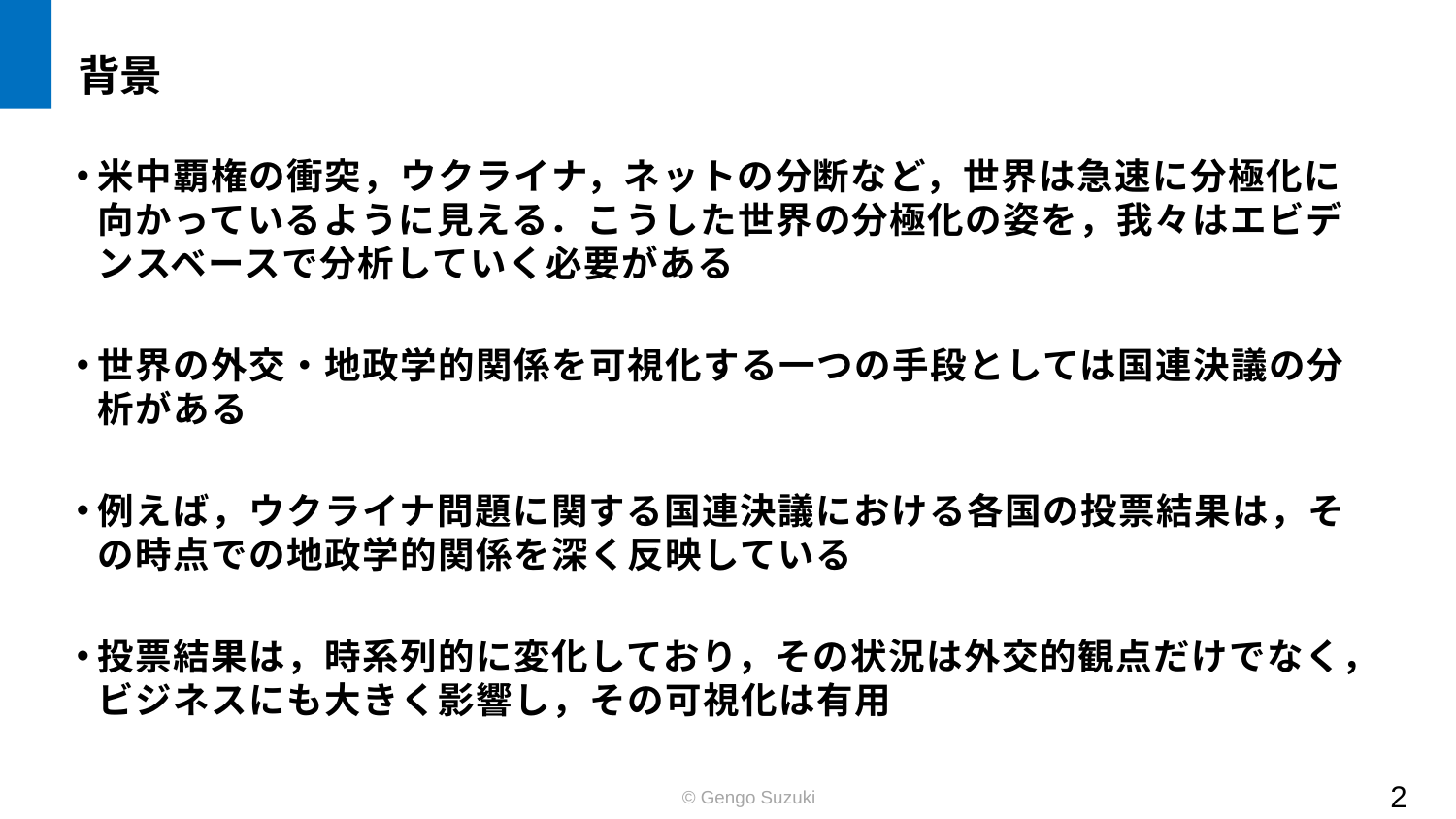

# 背景
米中覇権の衝突，ウクライナ，ネットの分断など，世界は急速に分極化に向かっているように見える．こうした世界の分極化の姿を，我々はエビデンスベースで分析していく必要がある

世界の外交・地政学的関係を可視化する一つの手段としては国連決議の分析がある

例えば，ウクライナ問題に関する国連決議における各国の投票結果は，その時点での地政学的関係を深く反映している

投票結果は，時系列的に変化しており，その状況は外交的観点だけでなく，ビジネスにも大きく影響し，その可視化は有用